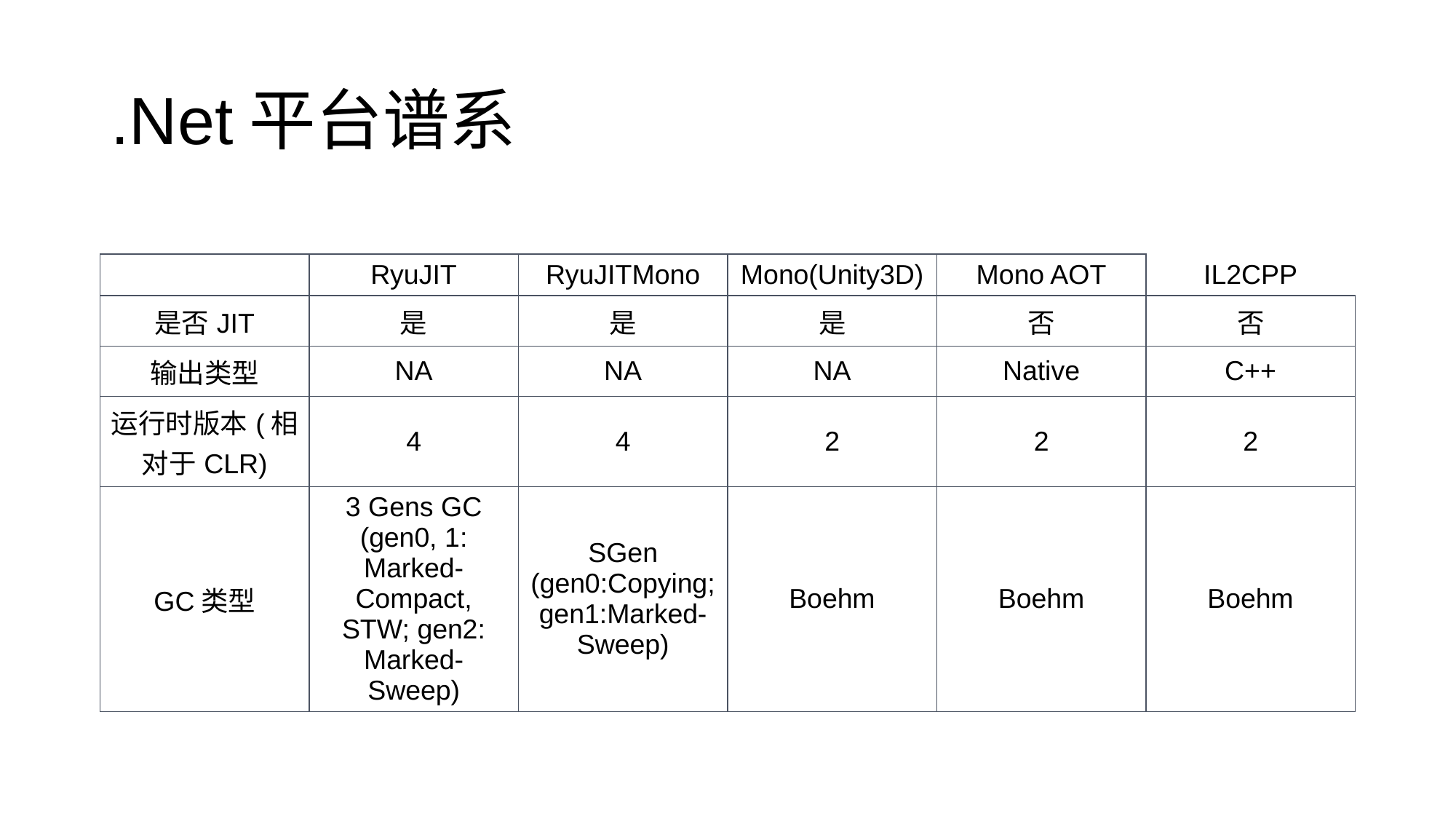

# .Net平台谱系
|  | RyuJIT | RyuJITMono | Mono(Unity3D) | Mono AOT | IL2CPP |
| --- | --- | --- | --- | --- | --- |
| 是否JIT | 是 | 是 | 是 | 否 | 否 |
| 输出类型 | NA | NA | NA | Native | C++ |
| 运行时版本(相对于CLR) | 4 | 4 | 2 | 2 | 2 |
| GC类型 | 3 Gens GC (gen0, 1: Marked-Compact, STW; gen2: Marked-Sweep) | SGen (gen0:Copying; gen1:Marked-Sweep) | Boehm | Boehm | Boehm |